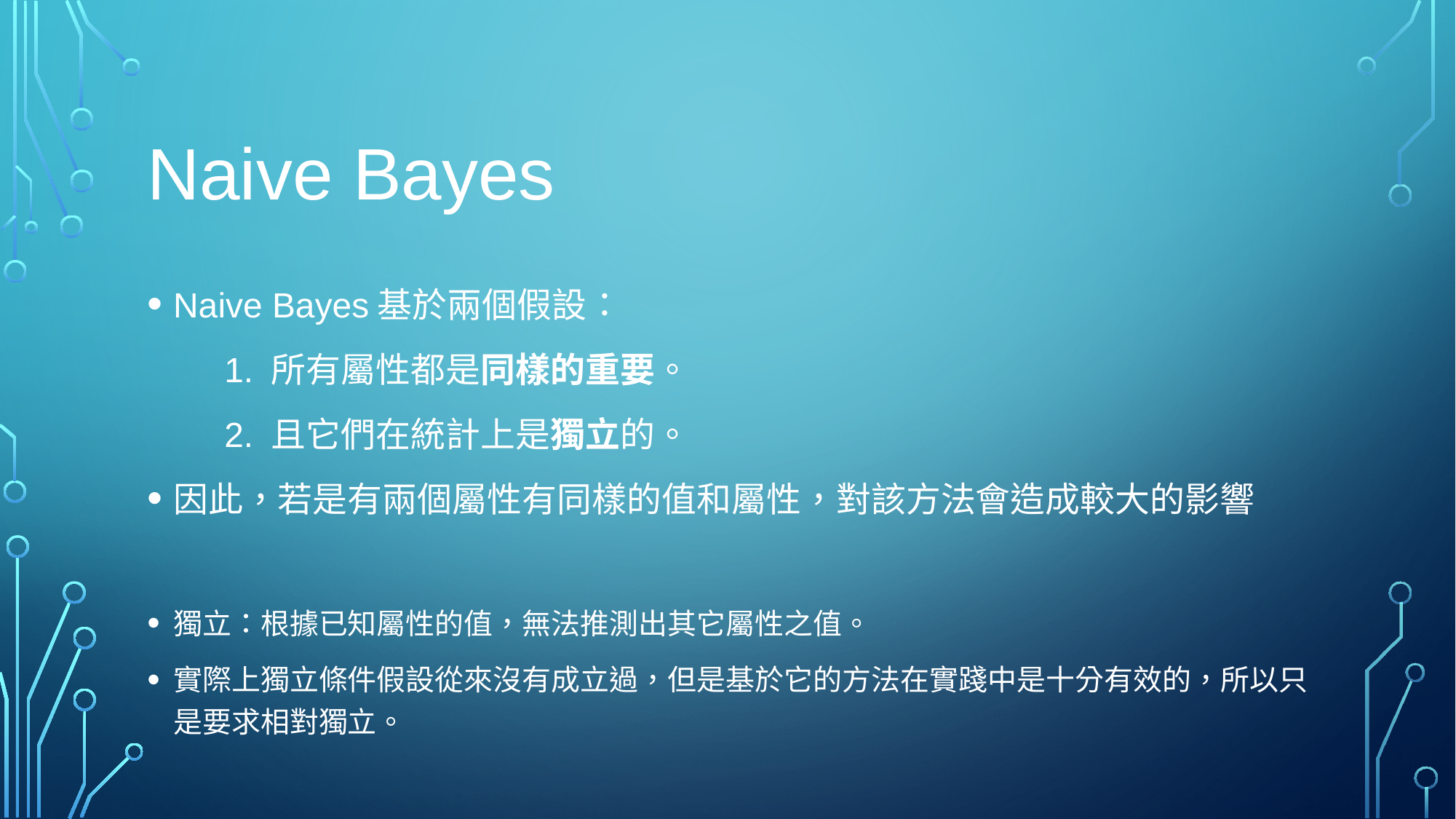

# Naive Bayes
Naive Bayes基於兩個假設：
        1. 所有屬性都是同樣的重要。
        2. 且它們在統計上是獨立的。
因此，若是有兩個屬性有同樣的值和屬性，對該方法會造成較大的影響

獨立：根據已知屬性的值，無法推測出其它屬性之值。
實際上獨立條件假設從來沒有成立過，但是基於它的方法在實踐中是十分有效的，所以只是要求相對獨立。